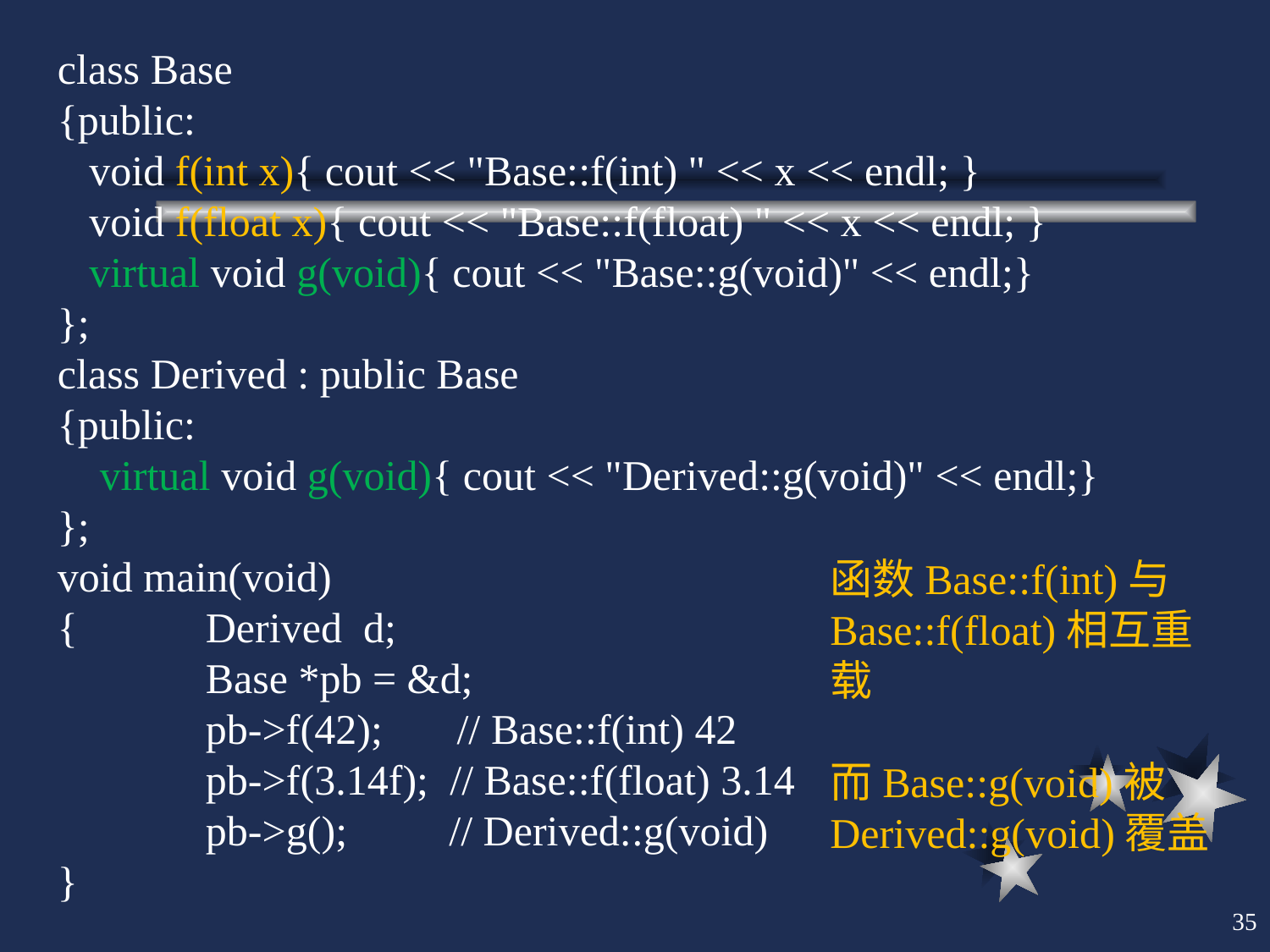

class Base
{public:
   void f(int x){ cout << "Base::f(int) " << x << endl; }
   void f(float x){ cout << "Base::f(float) " << x << endl; }
   virtual void g(void){ cout << "Base::g(void)" << endl;}
};
class Derived : public Base
{public:
    virtual void g(void){ cout << "Derived::g(void)" << endl;}
};
void main(void)
{	  Derived  d;
	  Base *pb = &d;
	  pb->f(42);       // Base::f(int) 42
	  pb->f(3.14f);  // Base::f(float) 3.14
	  pb->g(); 	 // Derived::g(void)
}
函数Base::f(int)与Base::f(float)相互重载

而Base::g(void)被Derived::g(void)覆盖
35